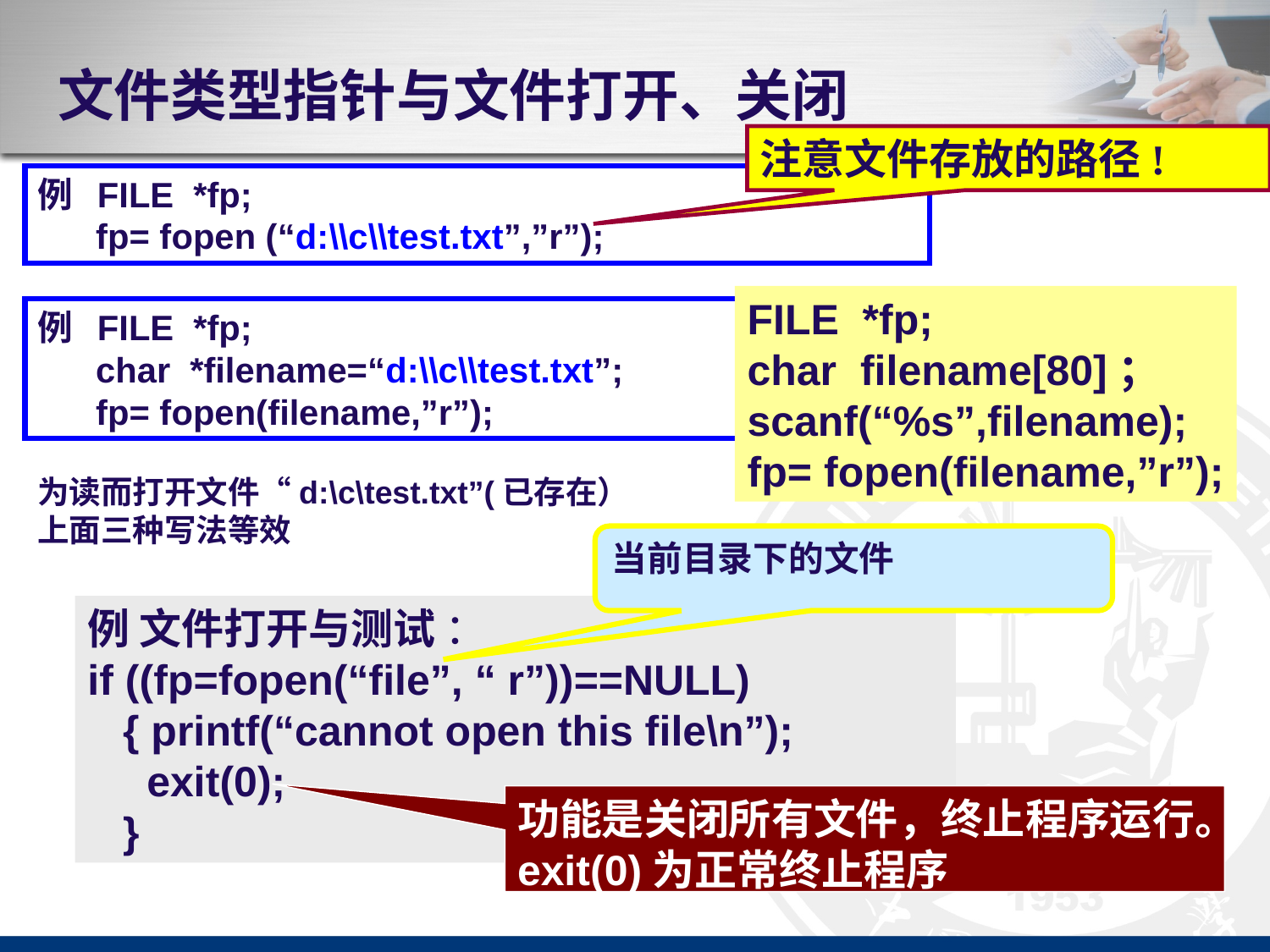

# 文件类型指针与文件打开、关闭
注意文件存放的路径!
例  FILE  *fp;
      fp= fopen (“d:\\c\\test.txt”,”r”);
FILE  *fp;
char  filename[80]；
scanf(“%s”,filename);
fp= fopen(filename,”r”);
例  FILE  *fp;
      char  *filename=“d:\\c\\test.txt”;
      fp= fopen(filename,”r”);
为读而打开文件“d:\c\test.txt”(已存在）
上面三种写法等效
当前目录下的文件
例 文件打开与测试 ：
if ((fp=fopen(“file”, “ r”))==NULL)
   { printf(“cannot open this file\n”);
     exit(0);
   }
功能是关闭所有文件，终止程序运行。exit(0)为正常终止程序